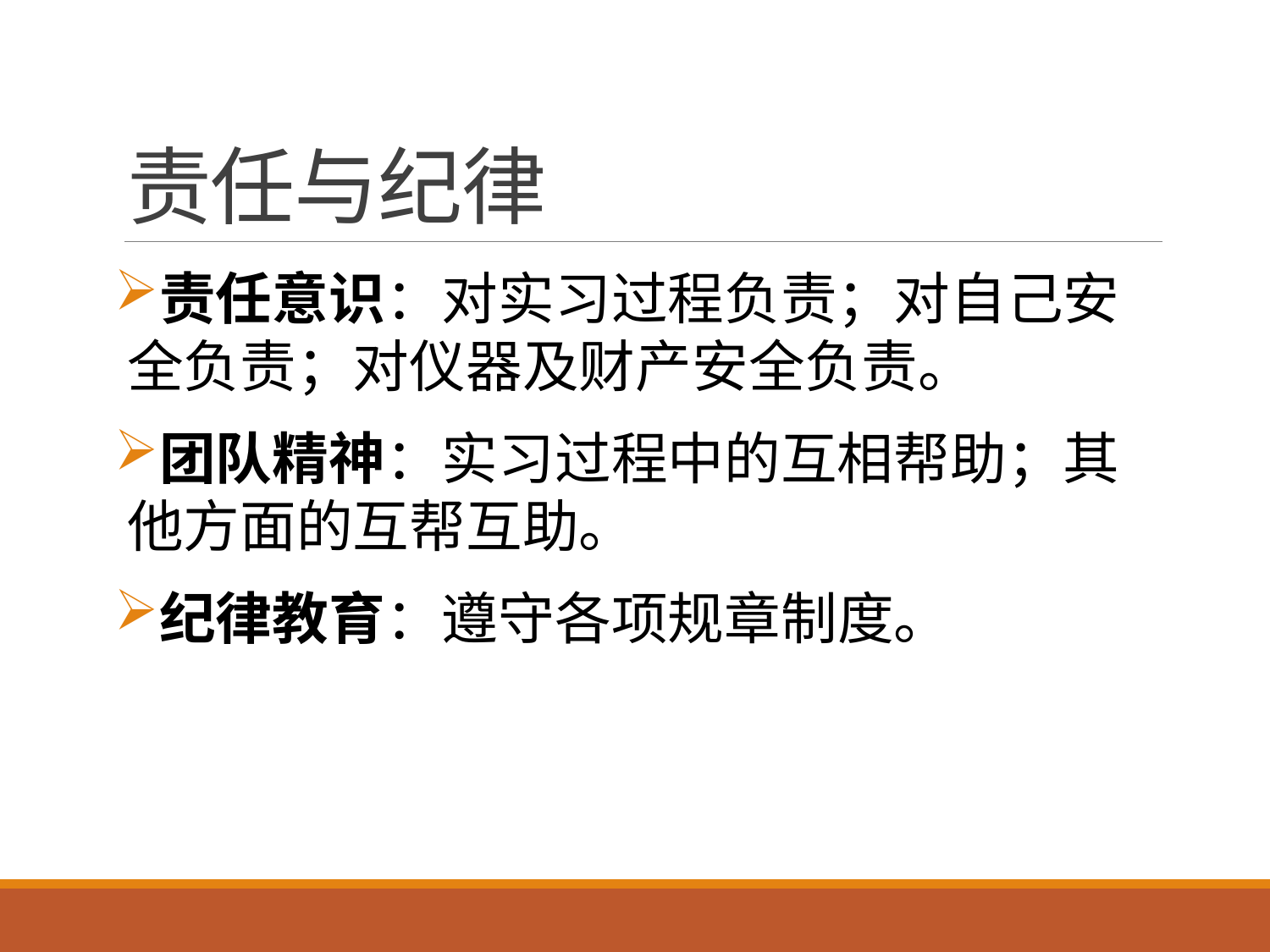

# 责任与纪律
责任意识：对实习过程负责；对自己安全负责；对仪器及财产安全负责。
团队精神：实习过程中的互相帮助；其他方面的互帮互助。
纪律教育：遵守各项规章制度。